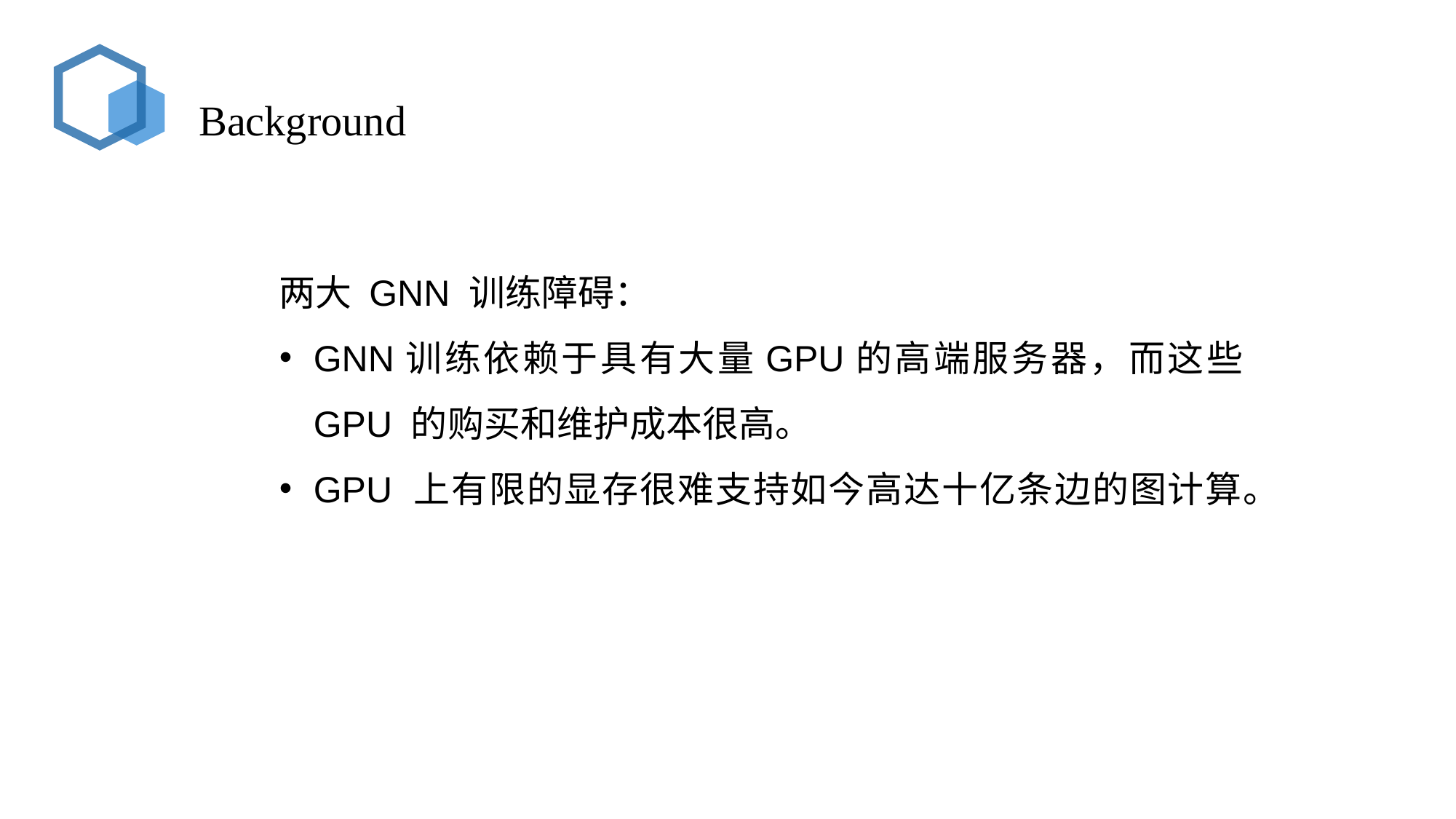

Background

两大 GNN 训练障碍：
GNN训练依赖于具有大量GPU的高端服务器，而这些 GPU 的购买和维护成本很高。
GPU 上有限的显存很难支持如今高达十亿条边的图计算。